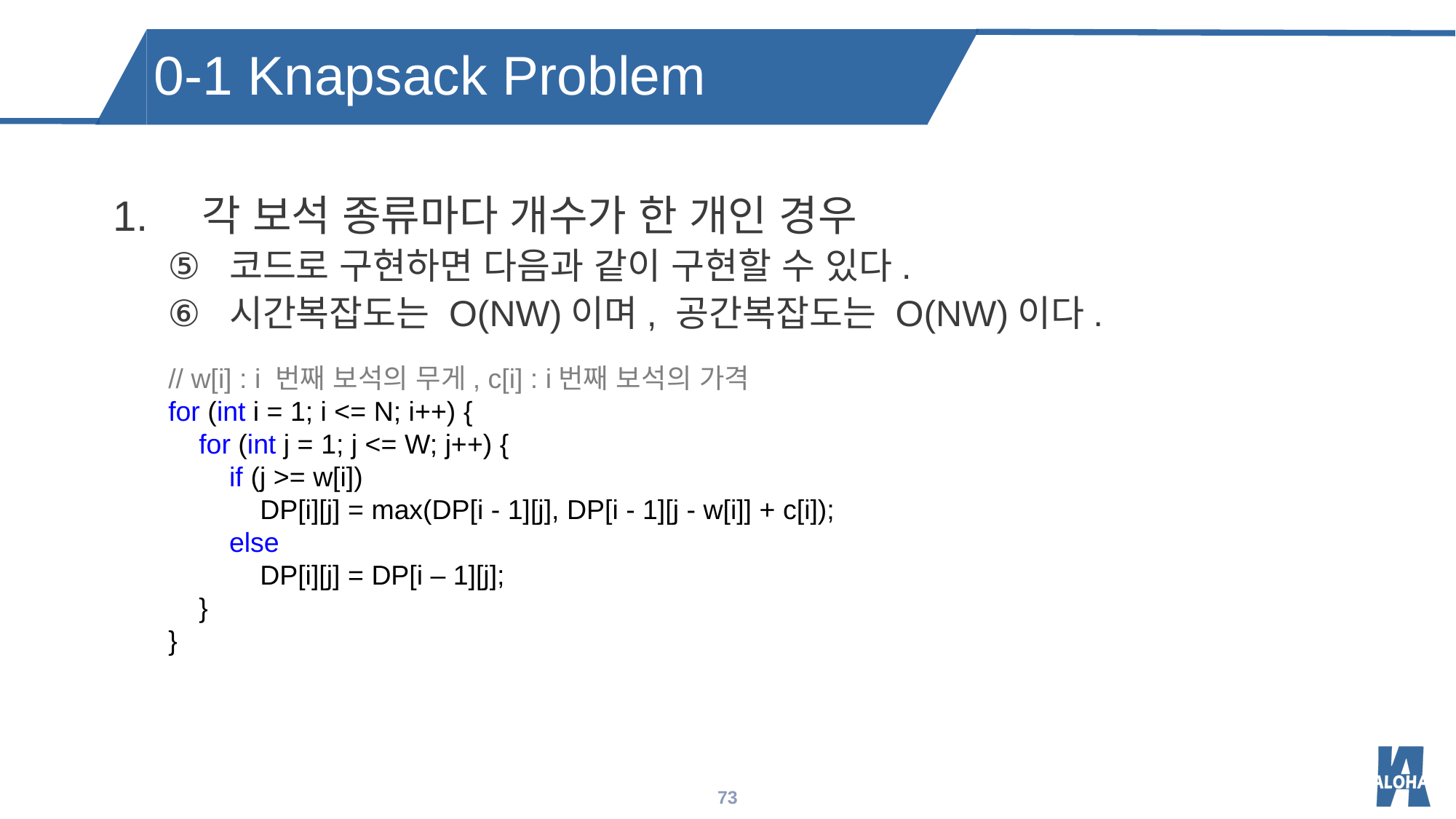

0-1 Knapsack Problem
각 보석 종류마다 개수가 한 개인 경우
코드로 구현하면 다음과 같이 구현할 수 있다.
시간복잡도는 O(NW)이며, 공간복잡도는 O(NW)이다.
// w[i] : i 번째 보석의 무게, c[i] : i번째 보석의 가격
for (int i = 1; i <= N; i++) {
    for (int j = 1; j <= W; j++) {
        if (j >= w[i])
            DP[i][j] = max(DP[i - 1][j], DP[i - 1][j - w[i]] + c[i]);
        else
            DP[i][j] = DP[i – 1][j];
    }
}
73